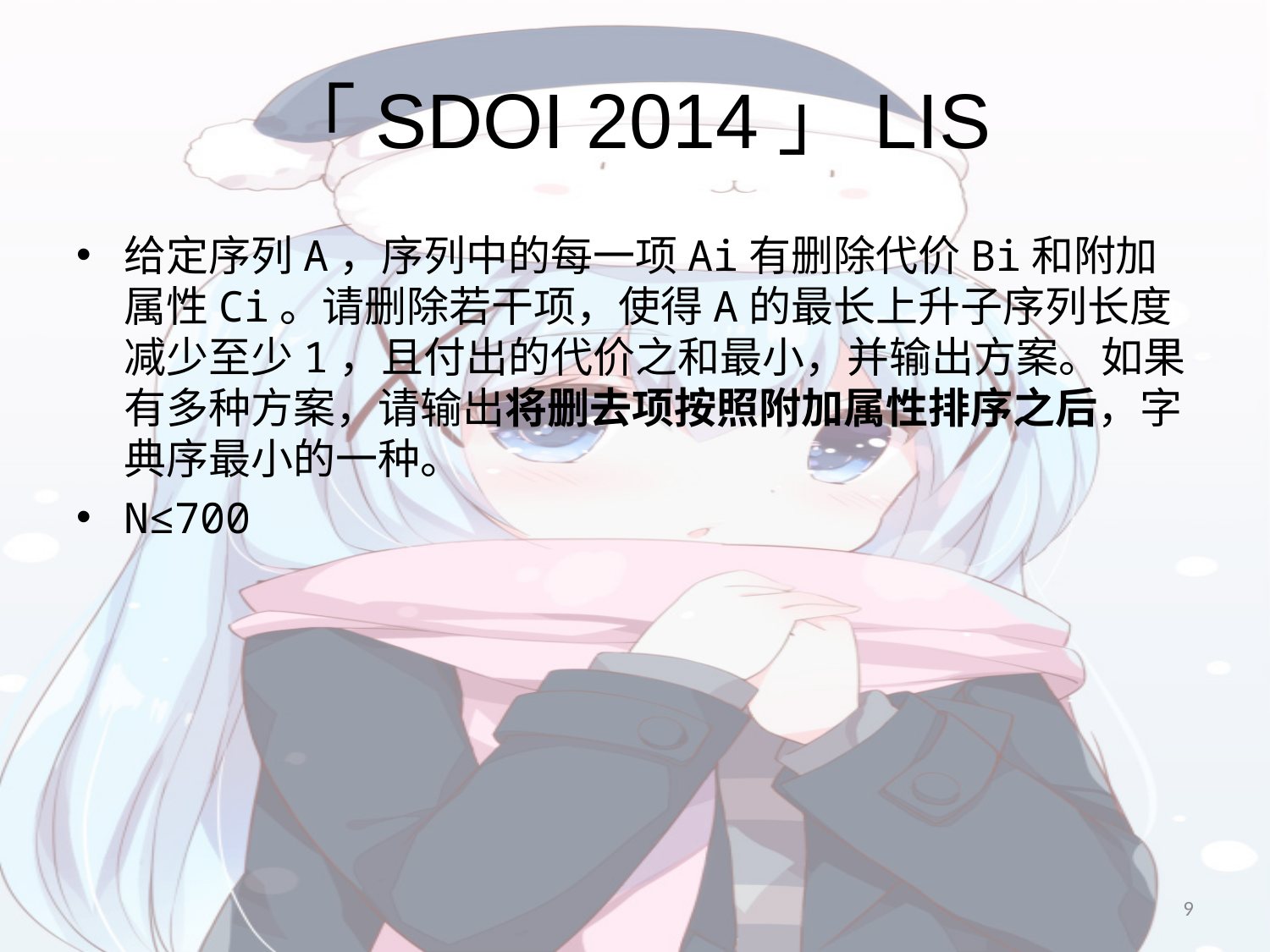

# 「SDOI 2014」LIS
给定序列A，序列中的每一项Ai有删除代价Bi和附加属性Ci。请删除若干项，使得A的最长上升子序列长度减少至少1，且付出的代价之和最小，并输出方案。如果有多种方案，请输出将删去项按照附加属性排序之后，字典序最小的一种。
N≤700
9